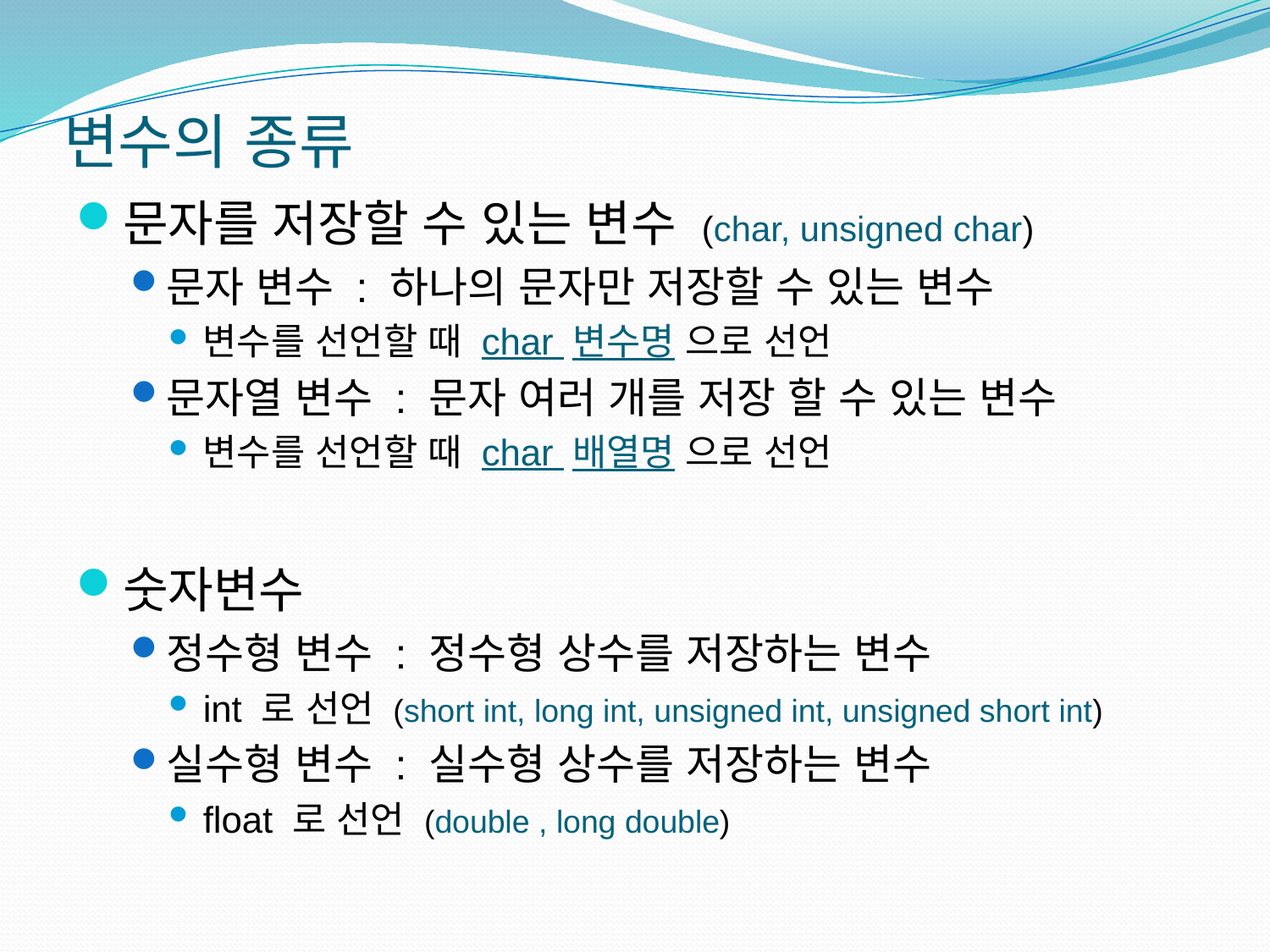

# 변수의 종류
문자를 저장할 수 있는 변수 (char, unsigned char)
문자 변수 : 하나의 문자만 저장할 수 있는 변수
변수를 선언할 때 char 변수명 으로 선언
문자열 변수 : 문자 여러 개를 저장 할 수 있는 변수
변수를 선언할 때 char 배열명 으로 선언

숫자변수
정수형 변수 : 정수형 상수를 저장하는 변수
int 로 선언 (short int, long int, unsigned int, unsigned short int)
실수형 변수 : 실수형 상수를 저장하는 변수
float 로 선언 (double , long double)